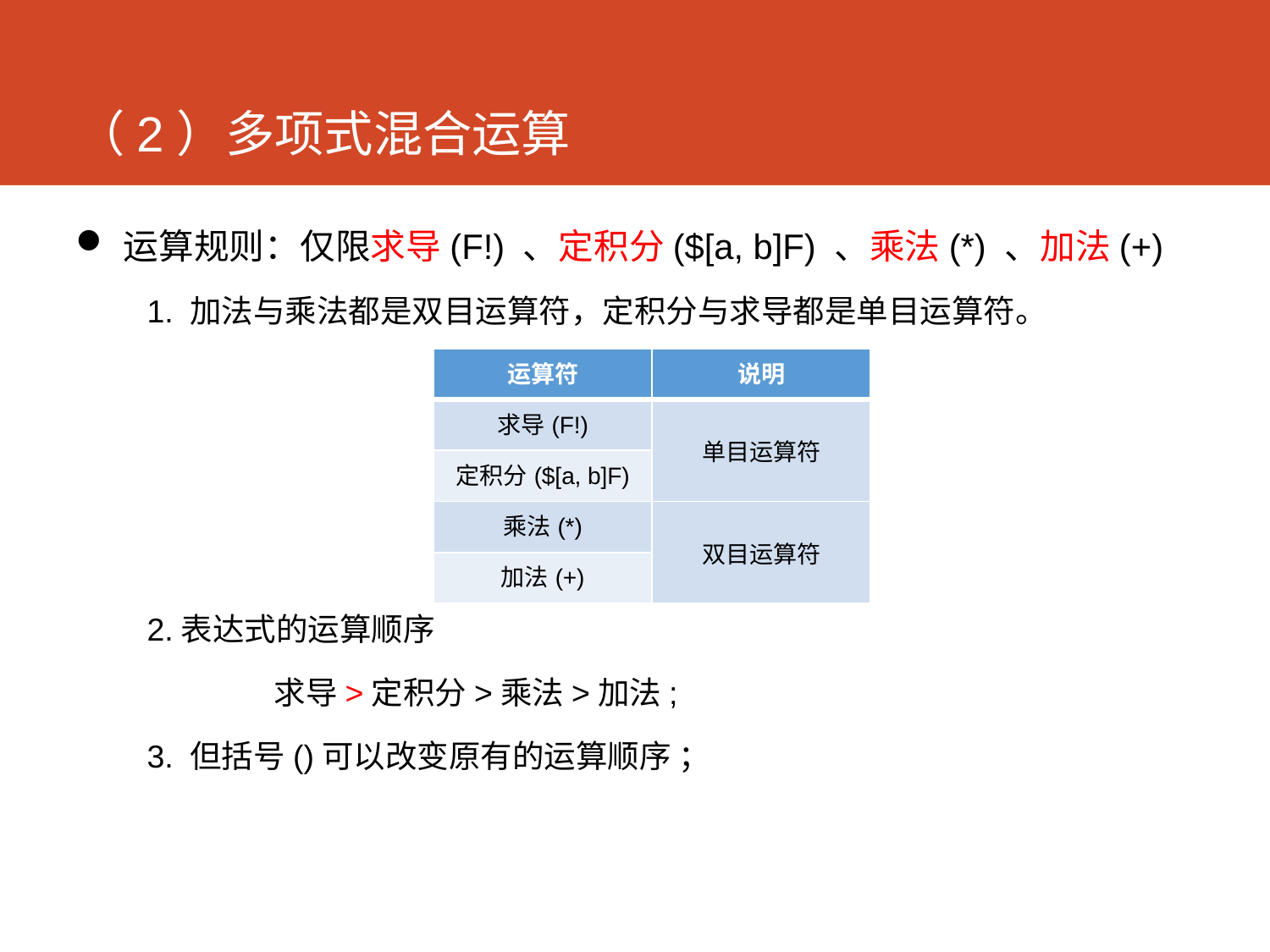

# （2）多项式混合运算
运算规则：仅限求导(F!) 、定积分($[a, b]F) 、乘法(*) 、加法(+)
1. 加法与乘法都是双目运算符，定积分与求导都是单目运算符。

2.表达式的运算顺序
	求导>定积分>乘法>加法;
3. 但括号()可以改变原有的运算顺序 ；
| 运算符 | 说明 |
| --- | --- |
| 求导(F!) | 单目运算符 |
| 定积分($[a, b]F) |  |
| 乘法(\*) | 双目运算符 |
| 加法(+) |  |